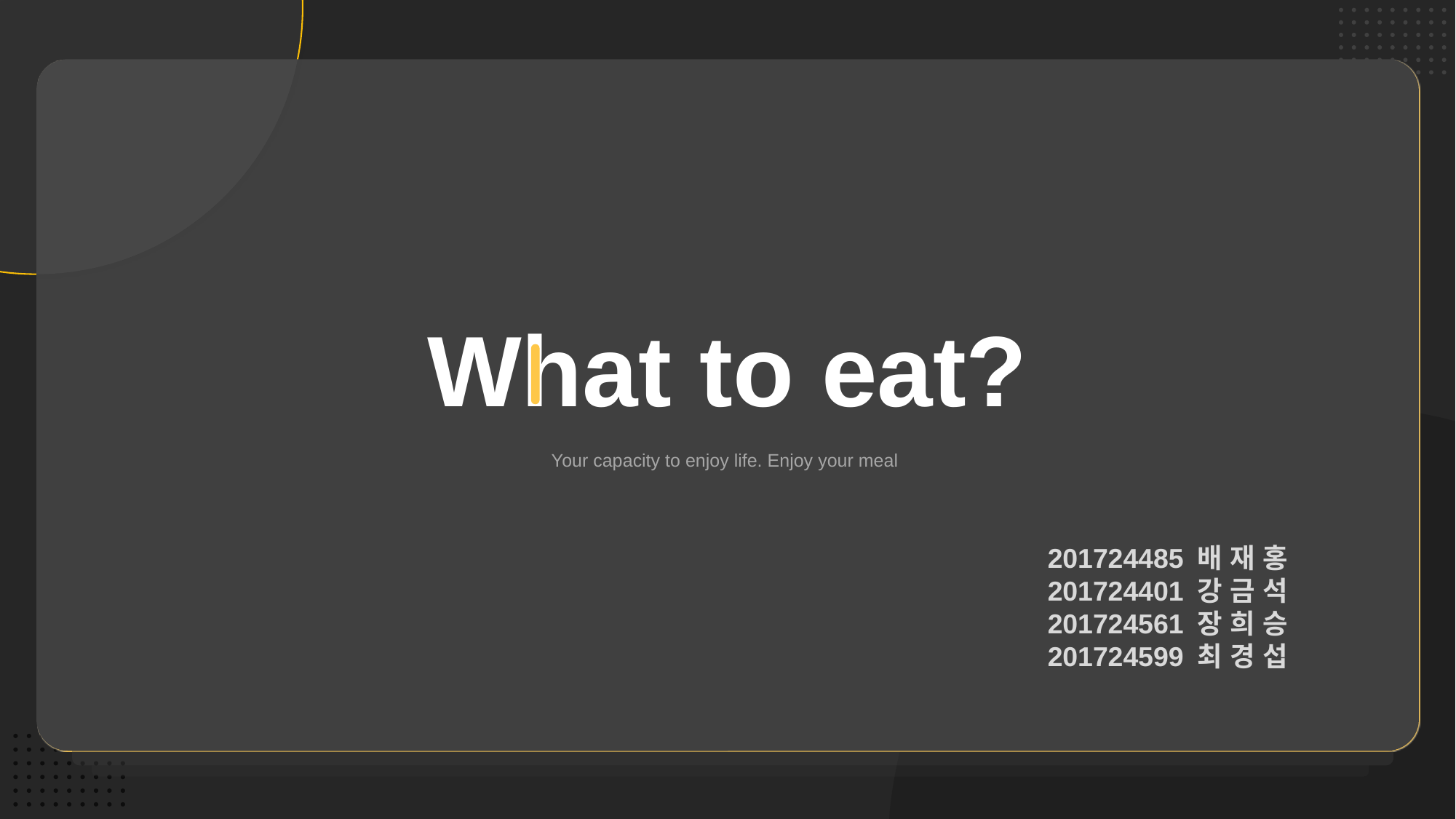

What to eat?
Your capacity to enjoy life. Enjoy your meal

201724485 배 재 홍
201724401 강 금 석
201724561 장 희 승
201724599 최 경 섭